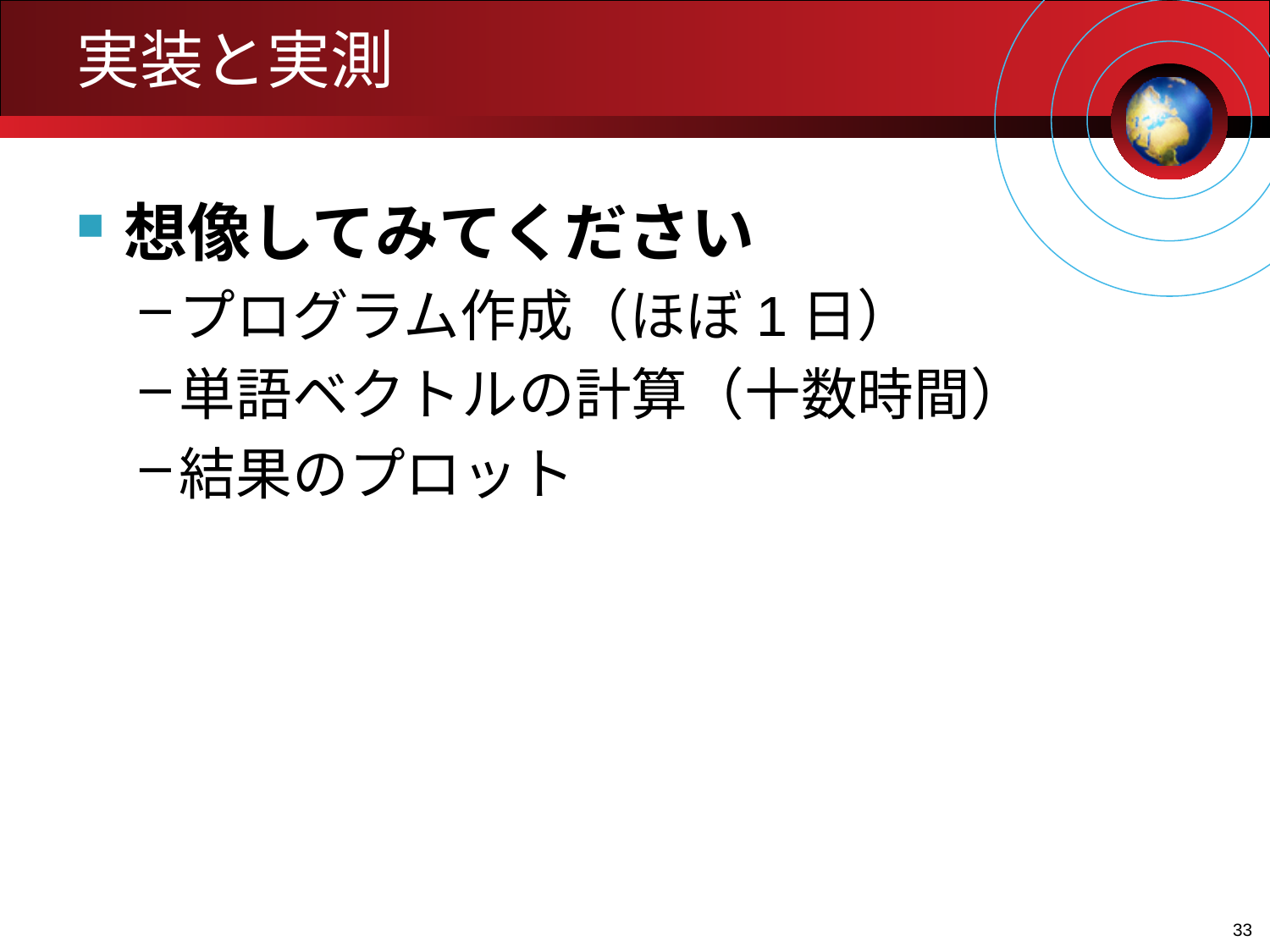

# 実装と実測
想像してみてください
プログラム作成（ほぼ1日）
単語ベクトルの計算（十数時間）
結果のプロット
33